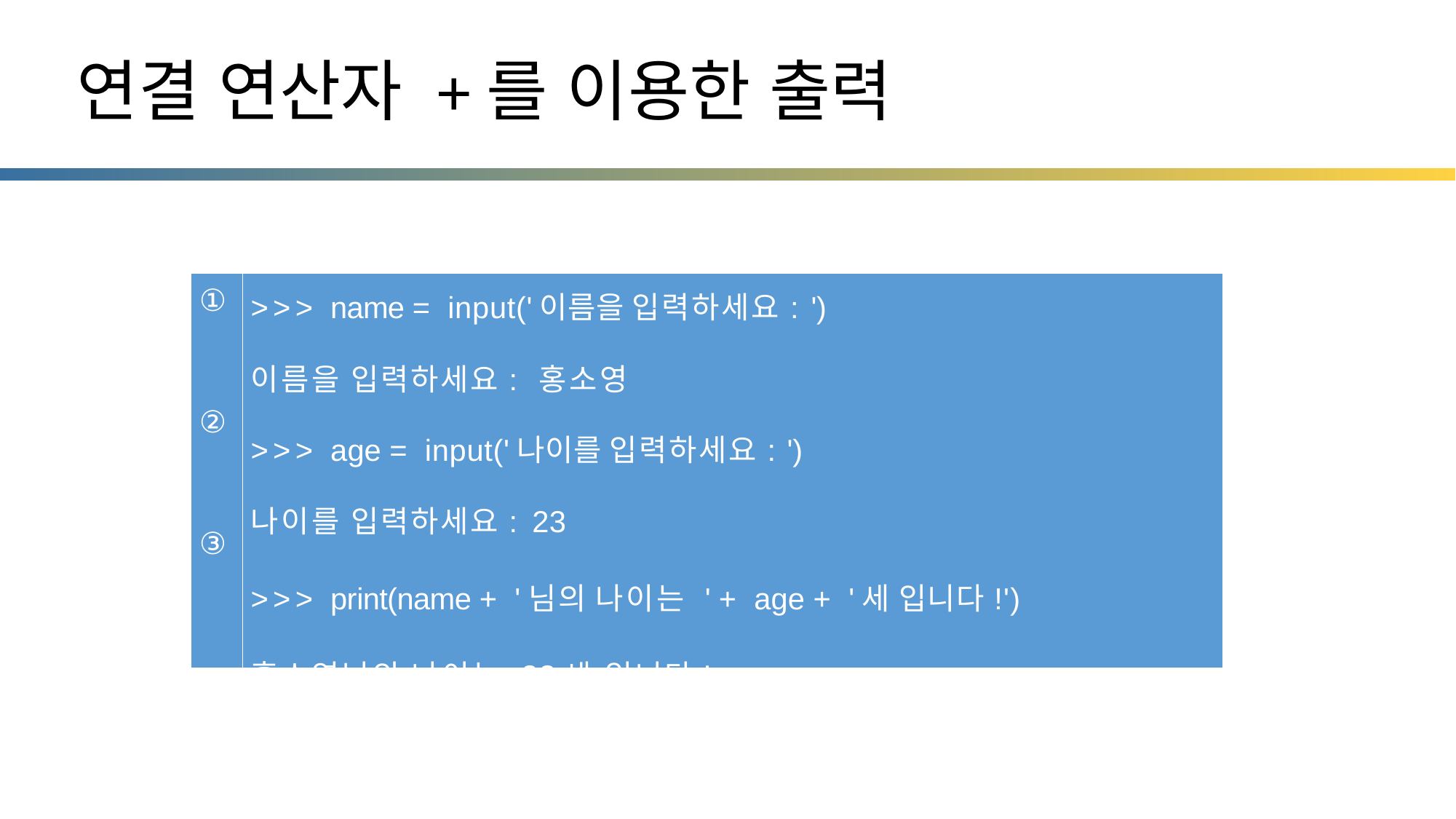

# 연결 연산자 +를 이용한 출력
| ① ② ③ | >>> name = input('이름을 입력하세요: ') 이름을 입력하세요: 홍소영 >>> age = input('나이를 입력하세요: ') 나이를 입력하세요: 23 >>> print(name + '님의 나이는 ' + age + '세 입니다!') 홍소영님의 나이는 23세 입니다! |
| --- | --- |